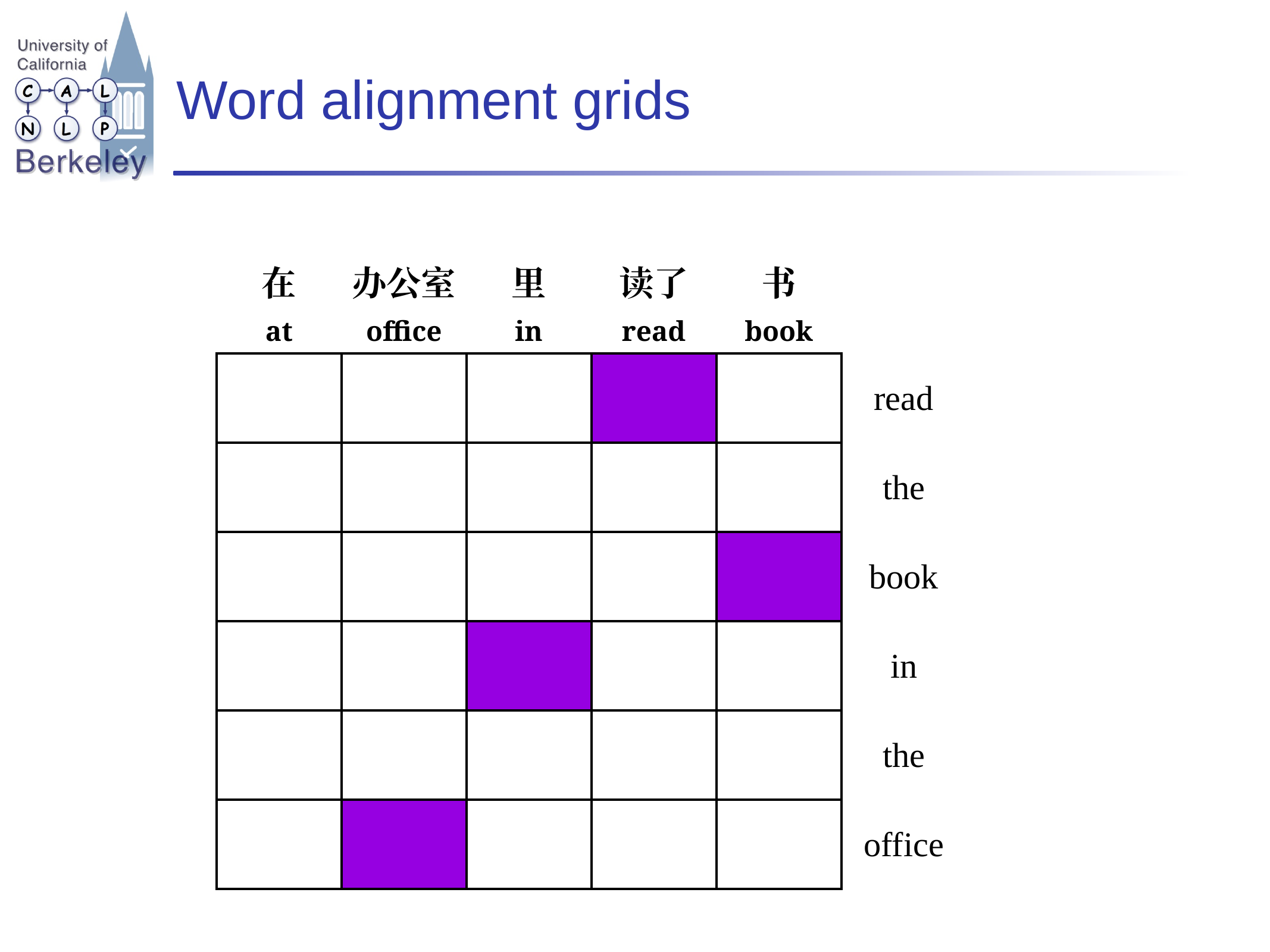

Word alignment grids
| 在 at | 办公室 office | 里 in | 读了 read | 书 book |  |
| --- | --- | --- | --- | --- | --- |
|  |  |  |  |  | read |
|  |  |  |  |  | the |
|  |  |  |  |  | book |
|  |  |  |  |  | in |
|  |  |  |  |  | the |
|  |  |  |  |  | office |